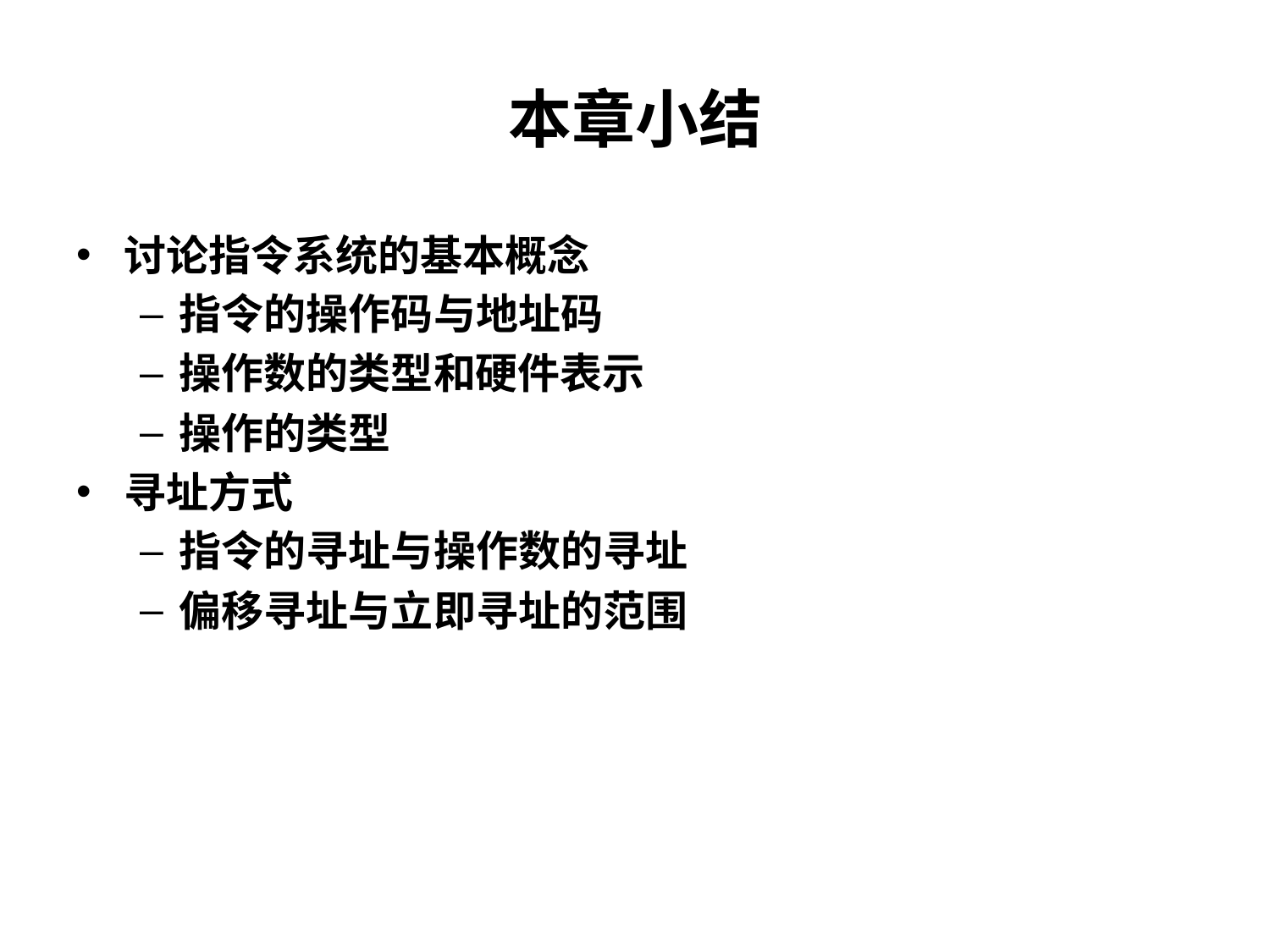

本章小结
讨论指令系统的基本概念
指令的操作码与地址码
操作数的类型和硬件表示
操作的类型
寻址方式
指令的寻址与操作数的寻址
偏移寻址与立即寻址的范围